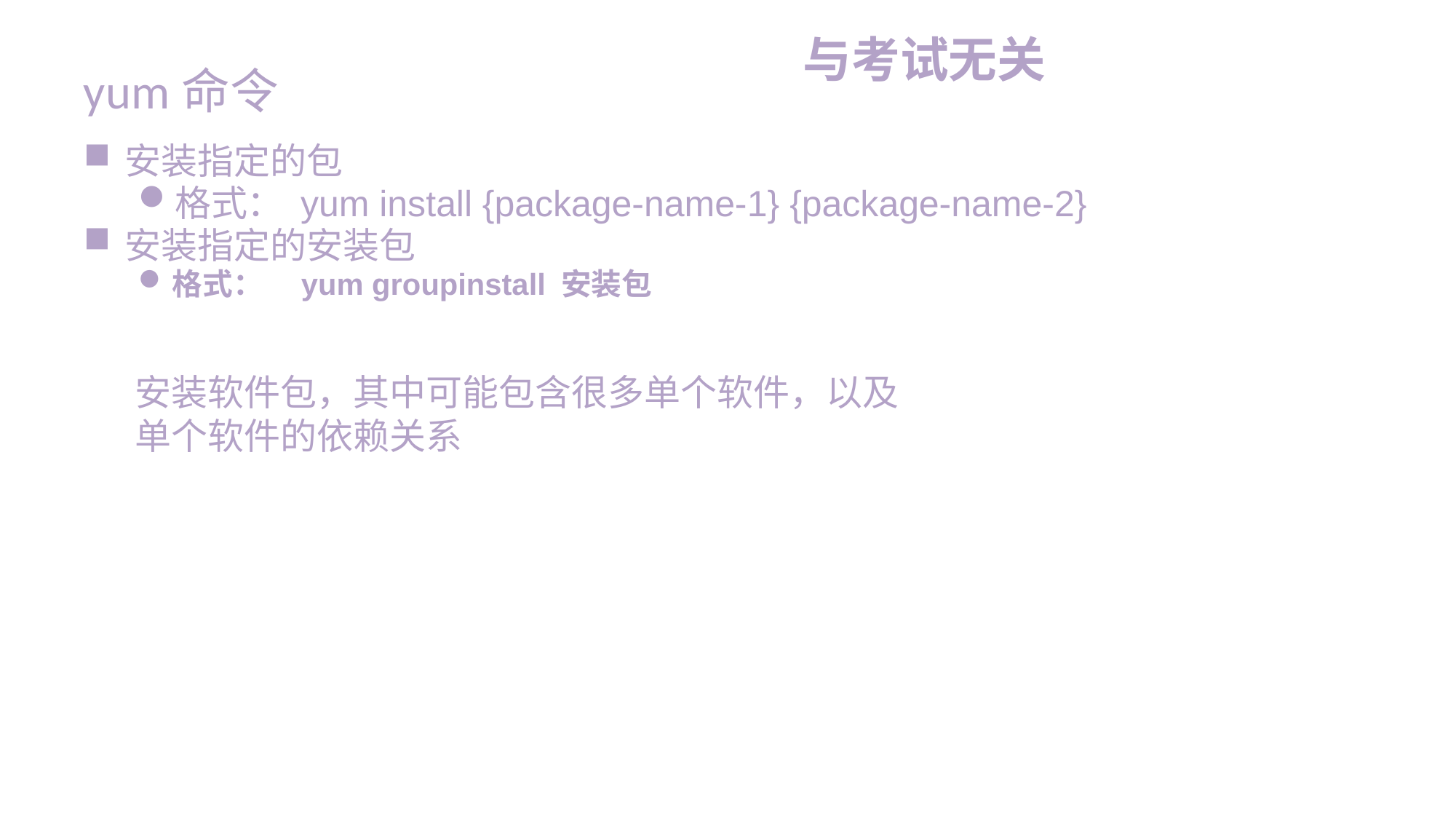

安装指定的包
格式： yum install {package-name-1} {package-name-2}
安装指定的安装包
格式：　yum groupinstall 安装包
与考试无关
yum命令
安装软件包，其中可能包含很多单个软件，以及单个软件的依赖关系